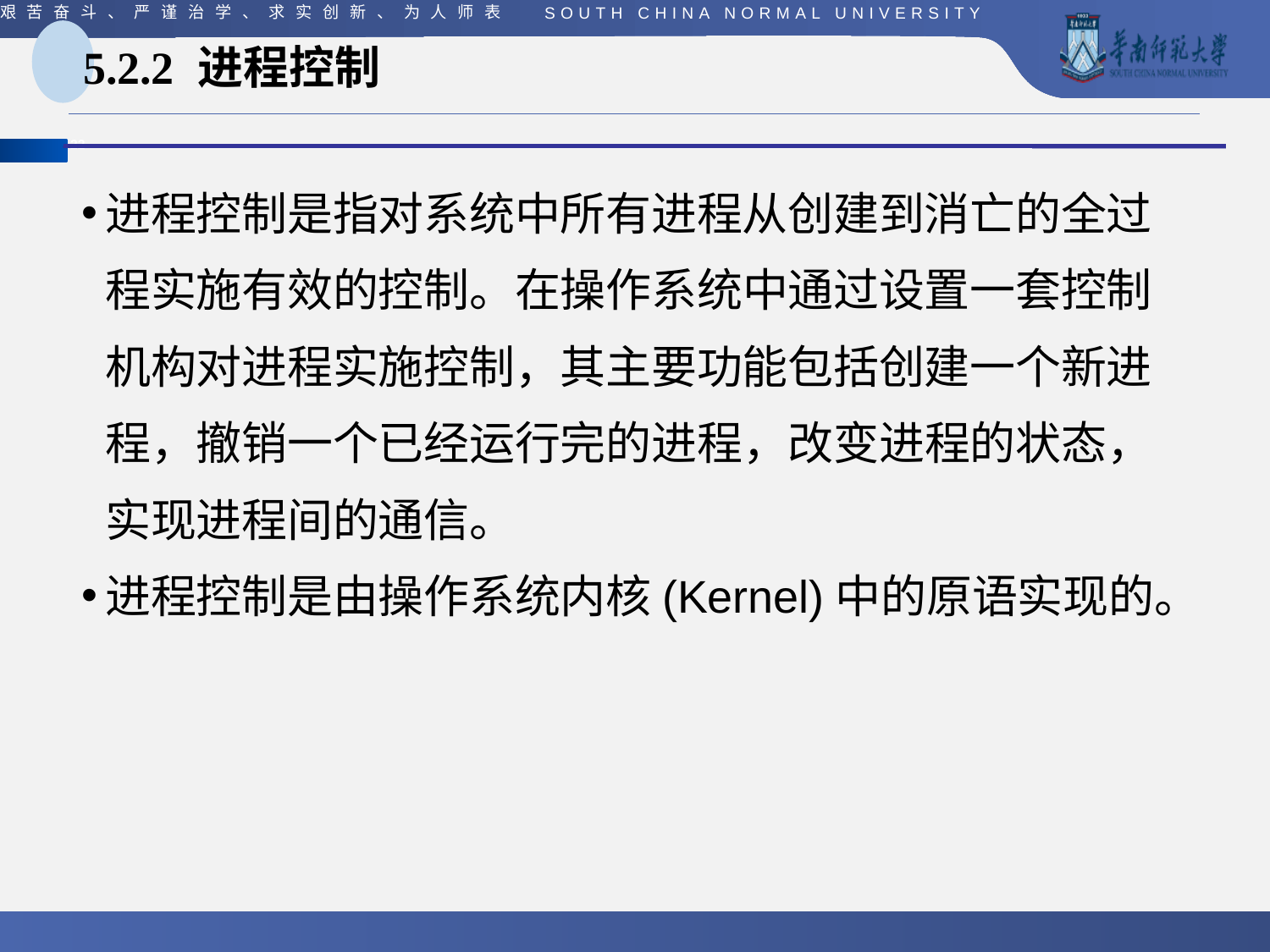

# 5.2.2 进程控制
进程控制是指对系统中所有进程从创建到消亡的全过程实施有效的控制。在操作系统中通过设置一套控制机构对进程实施控制，其主要功能包括创建一个新进程，撤销一个已经运行完的进程，改变进程的状态，实现进程间的通信。
进程控制是由操作系统内核(Kernel)中的原语实现的。

22